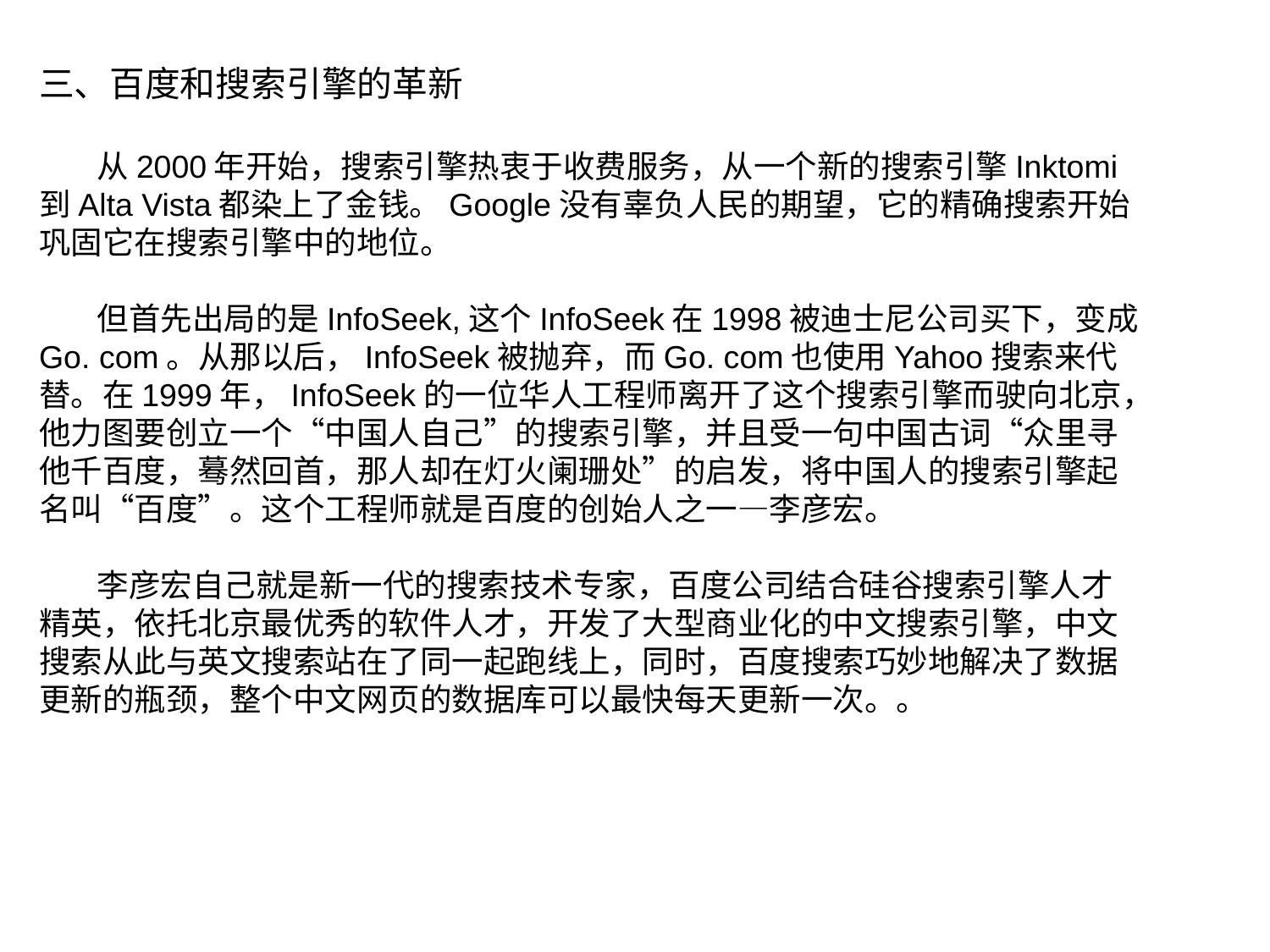

三、百度和搜索引擎的革新

       从2000年开始，搜索引擎热衷于收费服务，从一个新的搜索引擎Inktomi到Alta Vista都染上了金钱。Google没有辜负人民的期望，它的精确搜索开始巩固它在搜索引擎中的地位。

       但首先出局的是InfoSeek,这个InfoSeek在1998被迪士尼公司买下，变成Go. com。从那以后，InfoSeek被抛弃，而Go. com也使用Yahoo搜索来代替。在1999年，InfoSeek的一位华人工程师离开了这个搜索引擎而驶向北京，他力图要创立一个“中国人自己”的搜索引擎，并且受一句中国古词“众里寻他千百度，蓦然回首，那人却在灯火阑珊处”的启发，将中国人的搜索引擎起名叫“百度”。这个工程师就是百度的创始人之一—李彦宏。

       李彦宏自己就是新一代的搜索技术专家，百度公司结合硅谷搜索引擎人才精英，依托北京最优秀的软件人才，开发了大型商业化的中文搜索引擎，中文搜索从此与英文搜索站在了同一起跑线上，同时，百度搜索巧妙地解决了数据更新的瓶颈，整个中文网页的数据库可以最快每天更新一次。。
点击添加文本
点击添加文本
点击添加文本
点击添加文本